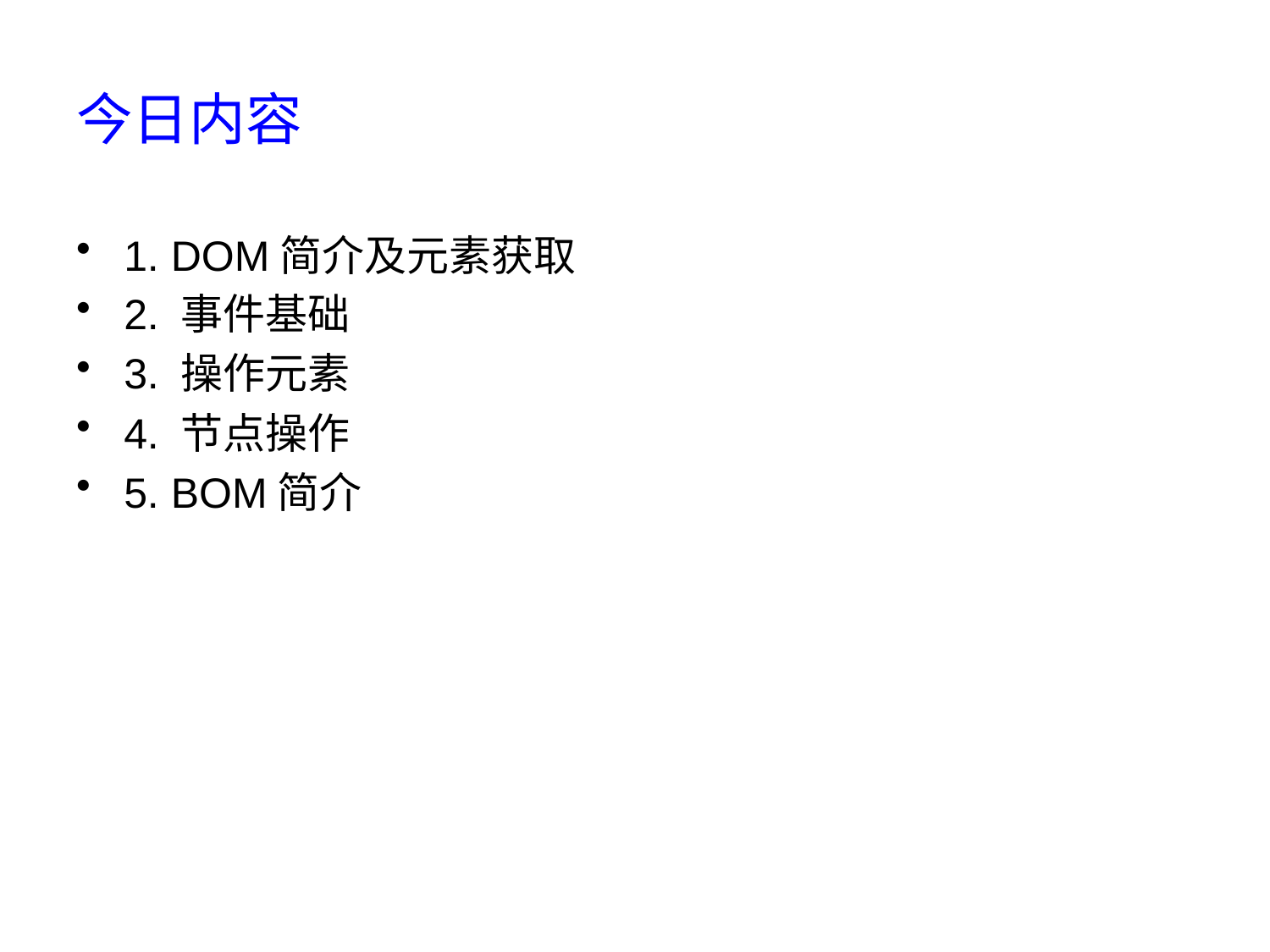

# 今日内容
1. DOM简介及元素获取
2. 事件基础
3. 操作元素
4. 节点操作
5. BOM简介